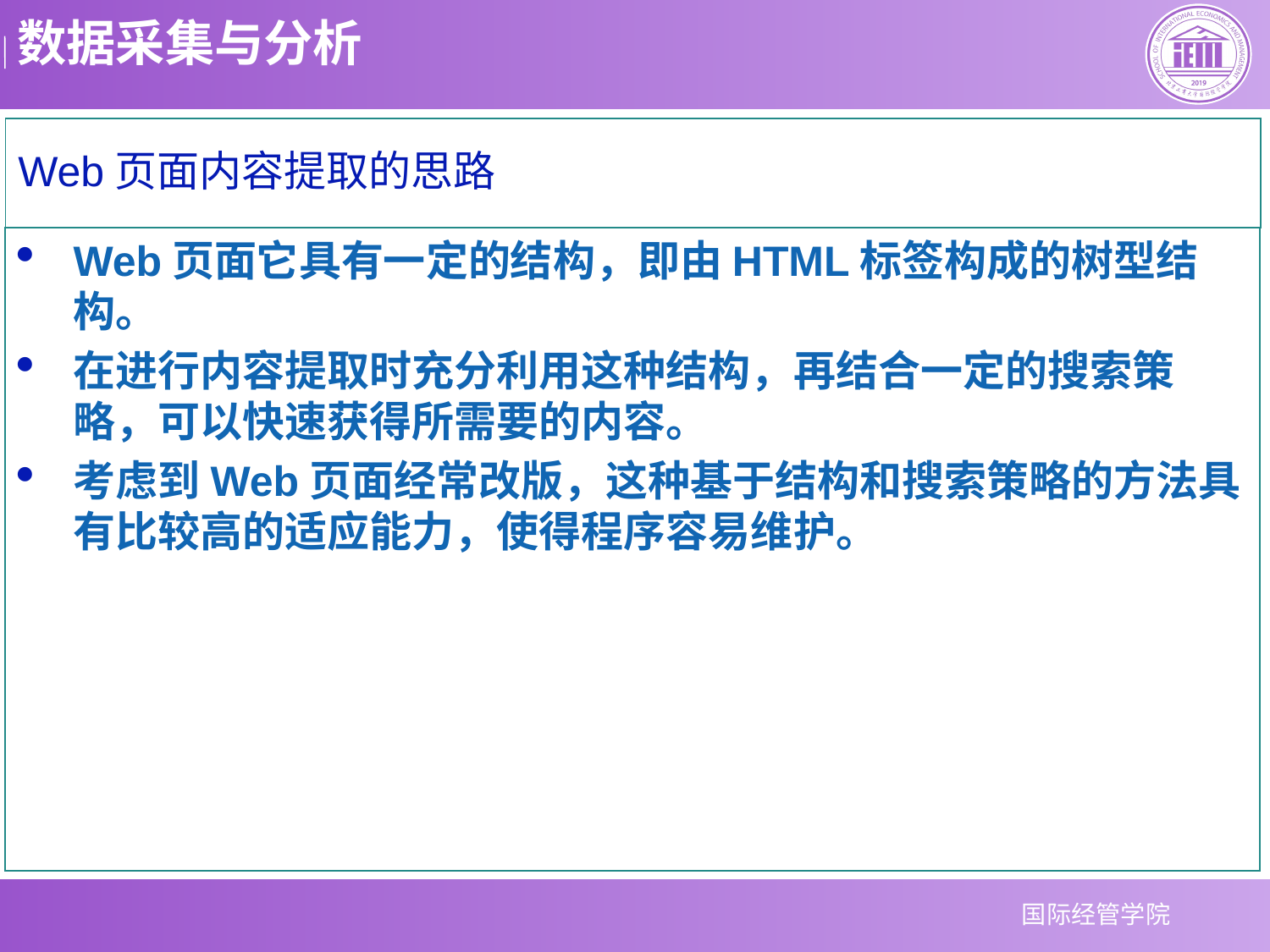

# Web页面内容提取的思路
Web页面它具有一定的结构，即由HTML标签构成的树型结构。
在进行内容提取时充分利用这种结构，再结合一定的搜索策略，可以快速获得所需要的内容。
考虑到Web页面经常改版，这种基于结构和搜索策略的方法具有比较高的适应能力，使得程序容易维护。